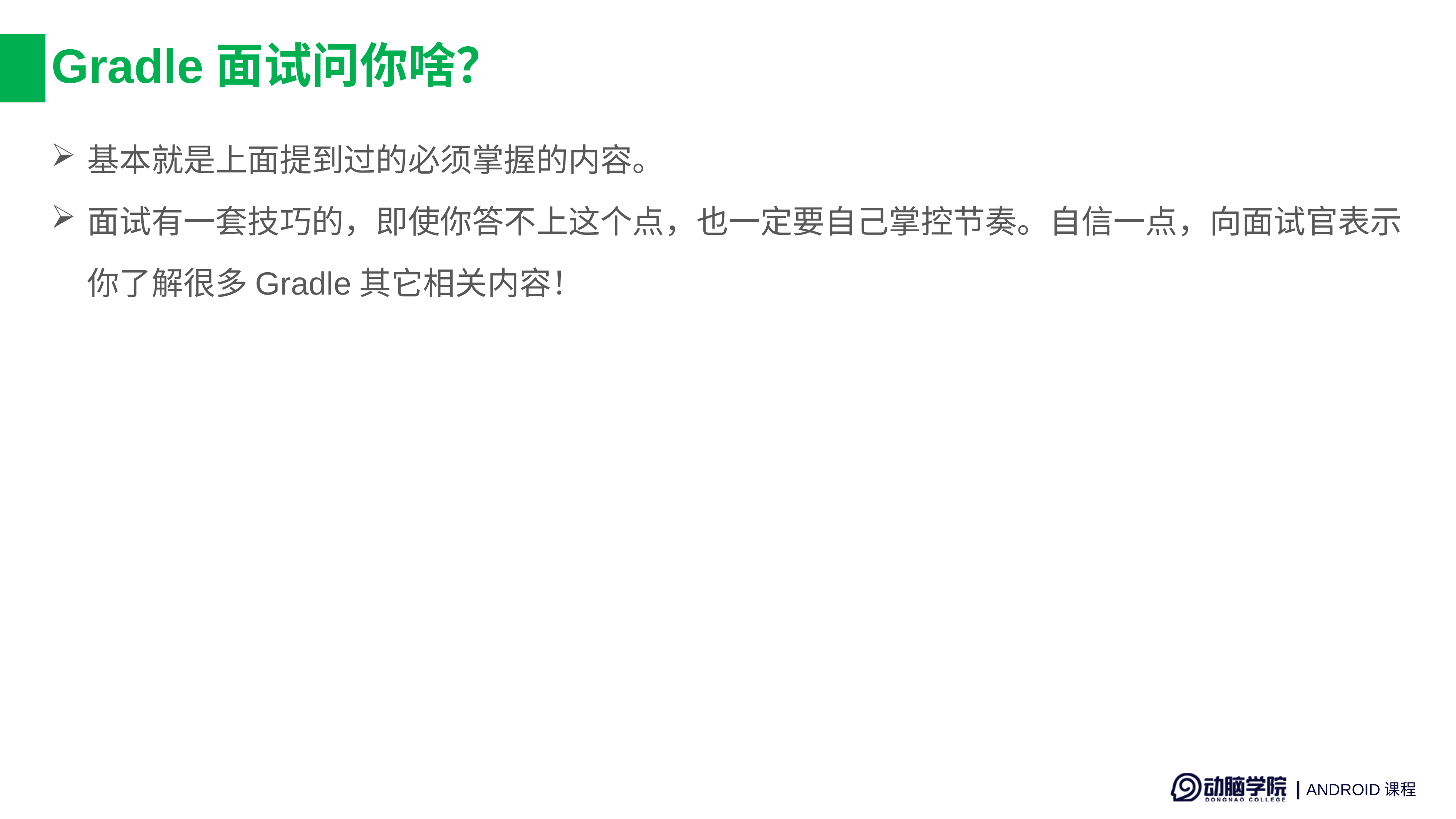

# Gradle面试问你啥？
基本就是上面提到过的必须掌握的内容。
面试有一套技巧的，即使你答不上这个点，也一定要自己掌控节奏。自信一点，向面试官表示你了解很多Gradle其它相关内容！